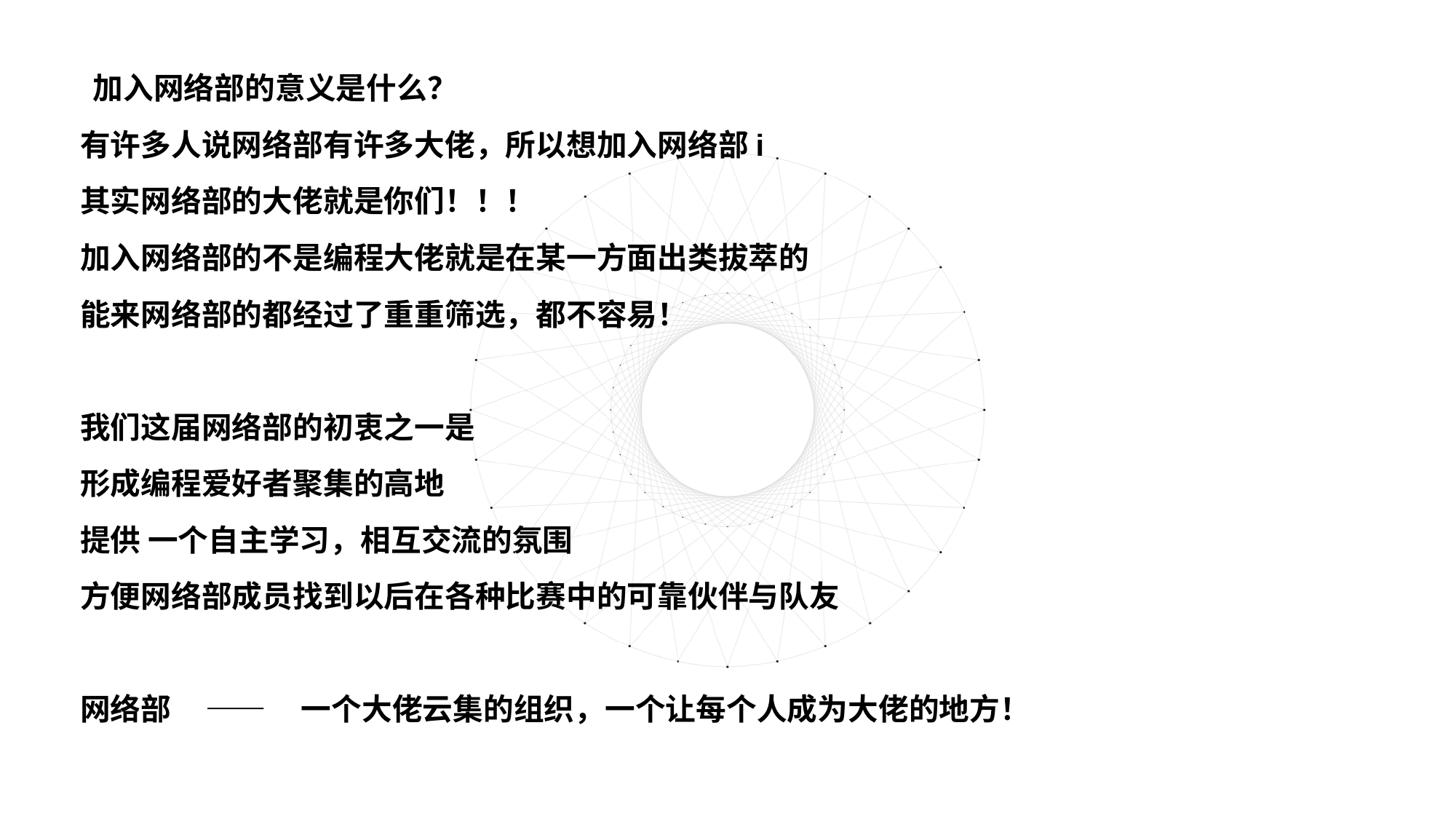

加入网络部的意义是什么？
有许多人说网络部有许多大佬，所以想加入网络部i
其实网络部的大佬就是你们！！！
加入网络部的不是编程大佬就是在某一方面出类拔萃的
能来网络部的都经过了重重筛选，都不容易！

我们这届网络部的初衷之一是
形成编程爱好者聚集的高地
提供 一个自主学习，相互交流的氛围
方便网络部成员找到以后在各种比赛中的可靠伙伴与队友

网络部     ——     一个大佬云集的组织，一个让每个人成为大佬的地方！